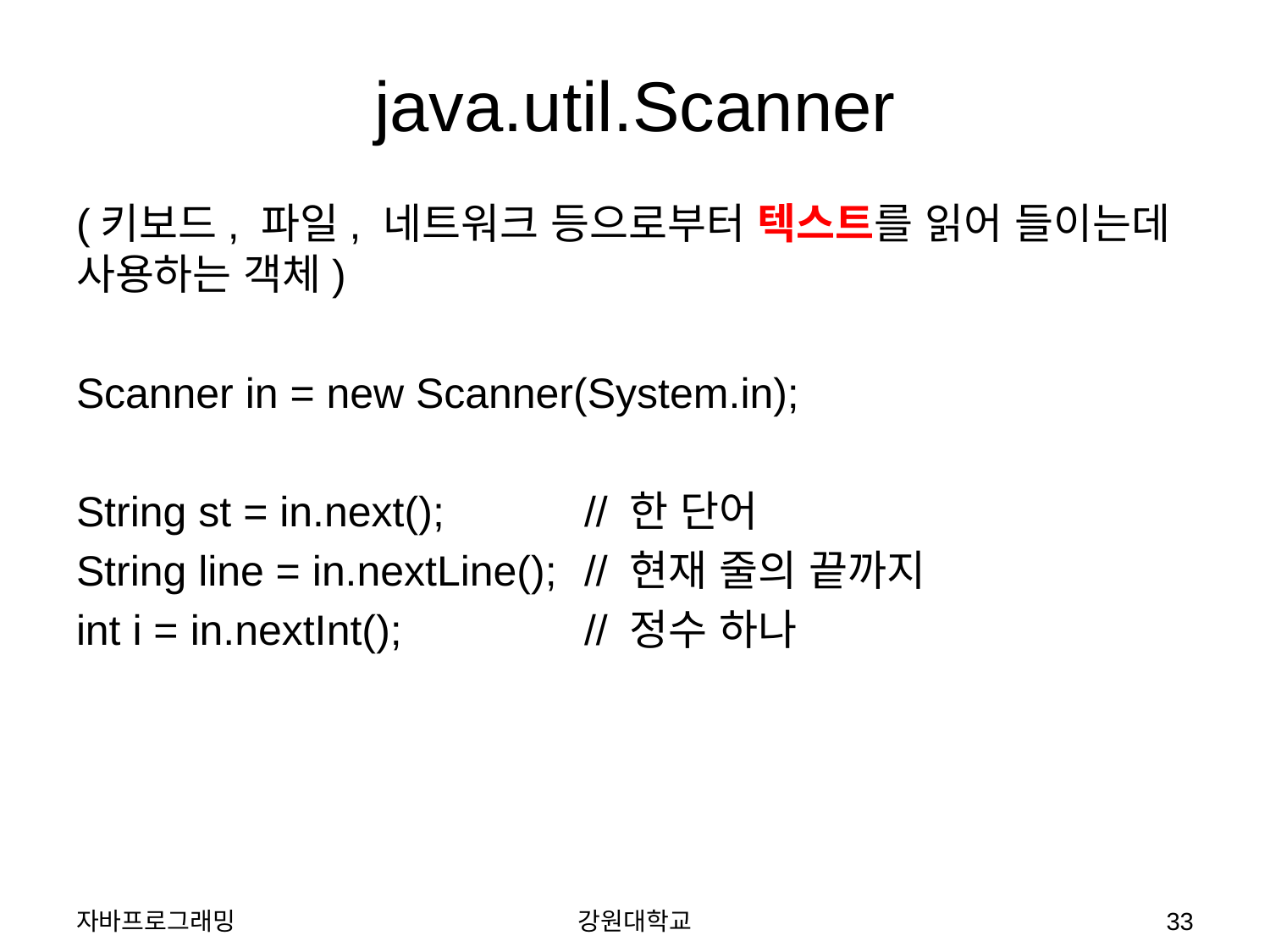

# java.util.Scanner
(키보드, 파일, 네트워크 등으로부터 텍스트를 읽어 들이는데 사용하는 객체)

Scanner in = new Scanner(System.in);

String st = in.next(); 		// 한 단어
String line = in.nextLine();	// 현재 줄의 끝까지
int i = in.nextInt();		// 정수 하나

자바프로그래밍
강원대학교
33